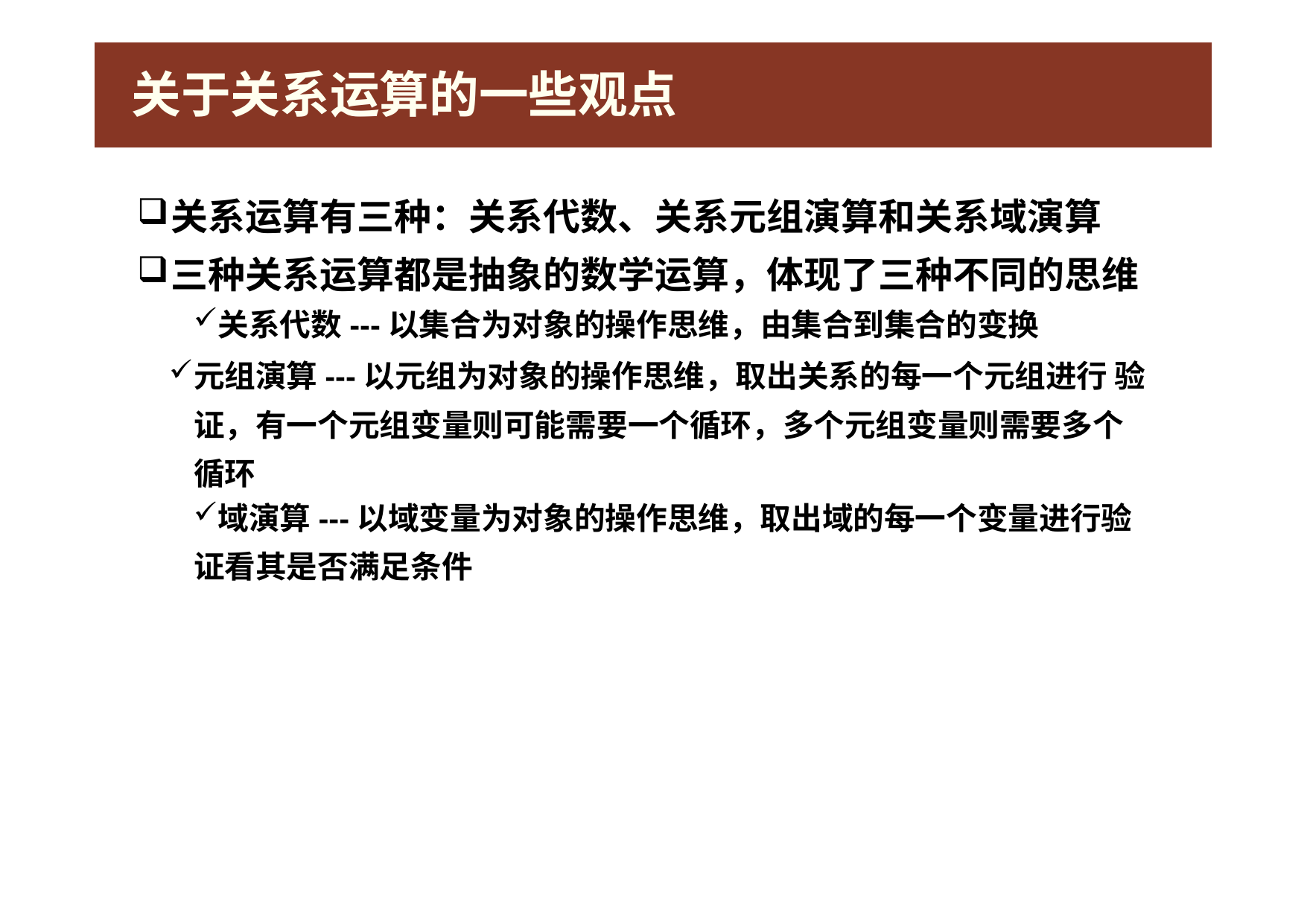

# 关于关系运算的一些观点
关系运算有三种：关系代数、关系元组演算和关系域演算
三种关系运算都是抽象的数学运算，体现了三种不同的思维
关系代数---以集合为对象的操作思维，由集合到集合的变换
元组演算---以元组为对象的操作思维，取出关系的每一个元组进行 验证，有一个元组变量则可能需要一个循环，多个元组变量则需要多个 循环
域演算---以域变量为对象的操作思维，取出域的每一个变量进行验
证看其是否满足条件